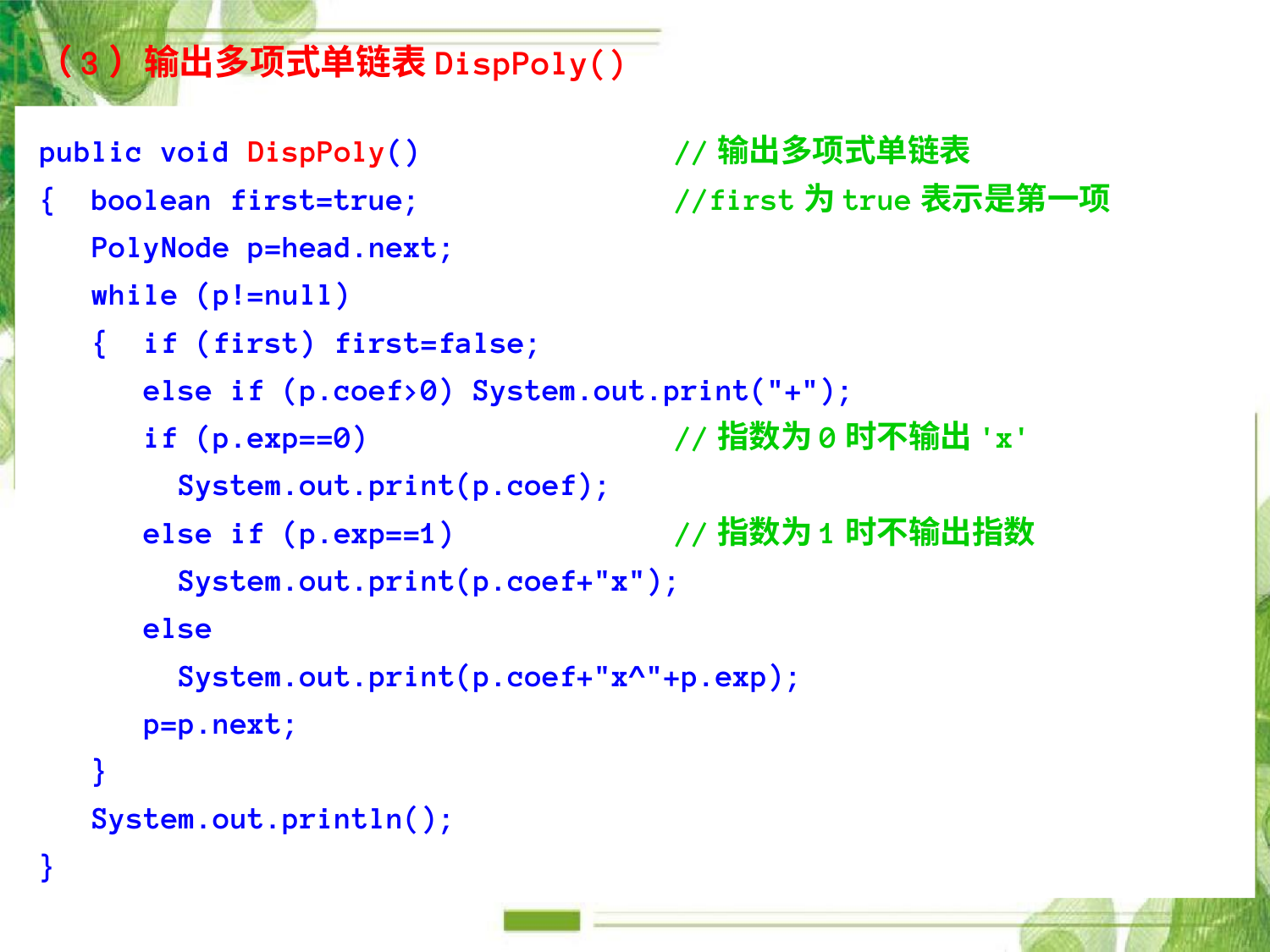

（3）输出多项式单链表DispPoly()
public void DispPoly()		//输出多项式单链表
{  boolean first=true;		//first为true表示是第一项
   PolyNode p=head.next;
   while (p!=null)
   {  if (first) first=false;
      else if (p.coef>0) System.out.print("+");
      if (p.exp==0)			//指数为0时不输出'x'
        System.out.print(p.coef);
      else if (p.exp==1)		//指数为1时不输出指数
        System.out.print(p.coef+"x");
      else
        System.out.print(p.coef+"x^"+p.exp);
      p=p.next;
   }
   System.out.println();
}